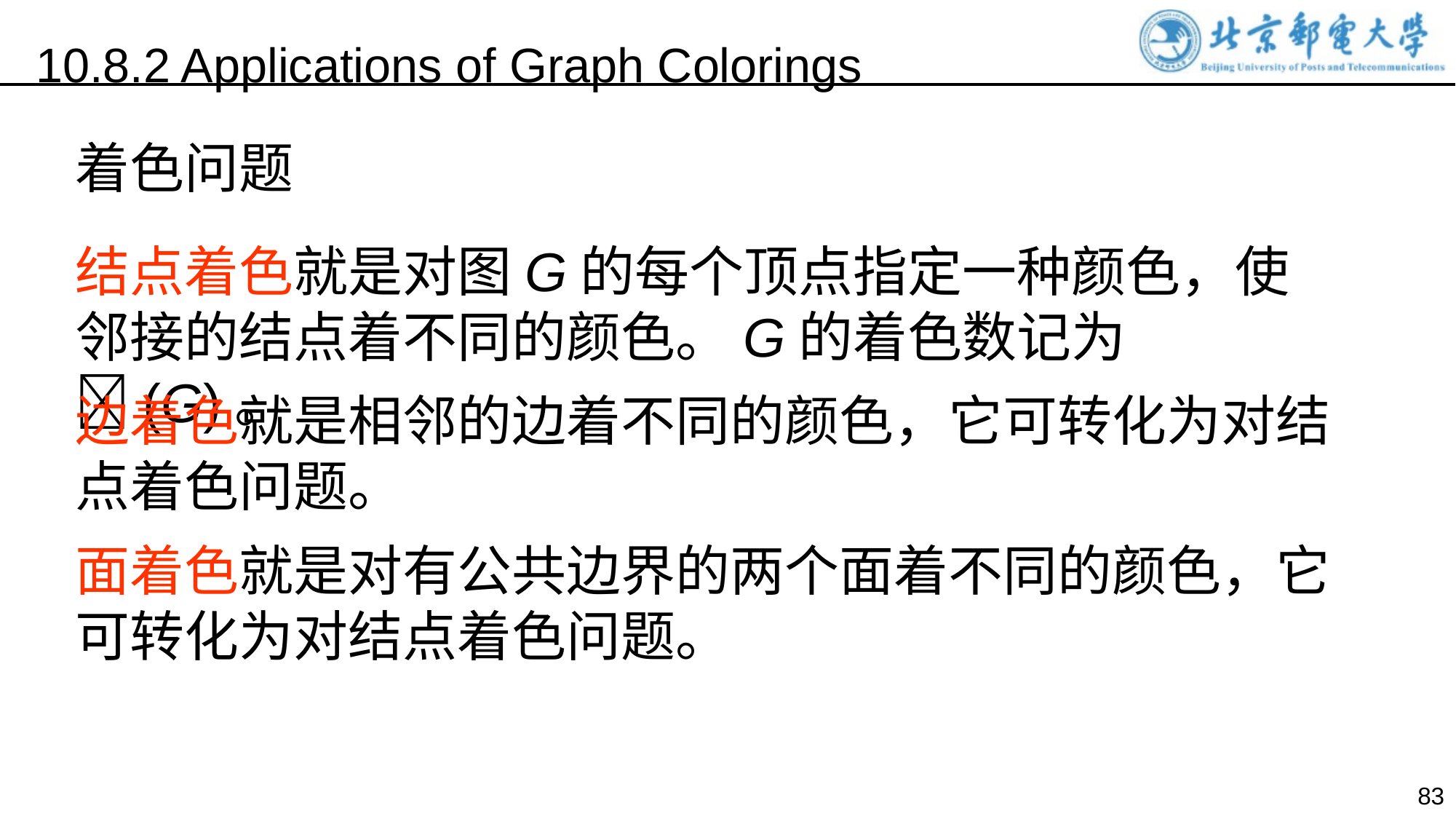

10.8.2 Applications of Graph Colorings
着色问题
结点着色就是对图G的每个顶点指定一种颜色，使邻接的结点着不同的颜色。G的着色数记为χ(G)。
边着色就是相邻的边着不同的颜色，它可转化为对结点着色问题。
面着色就是对有公共边界的两个面着不同的颜色，它可转化为对结点着色问题。